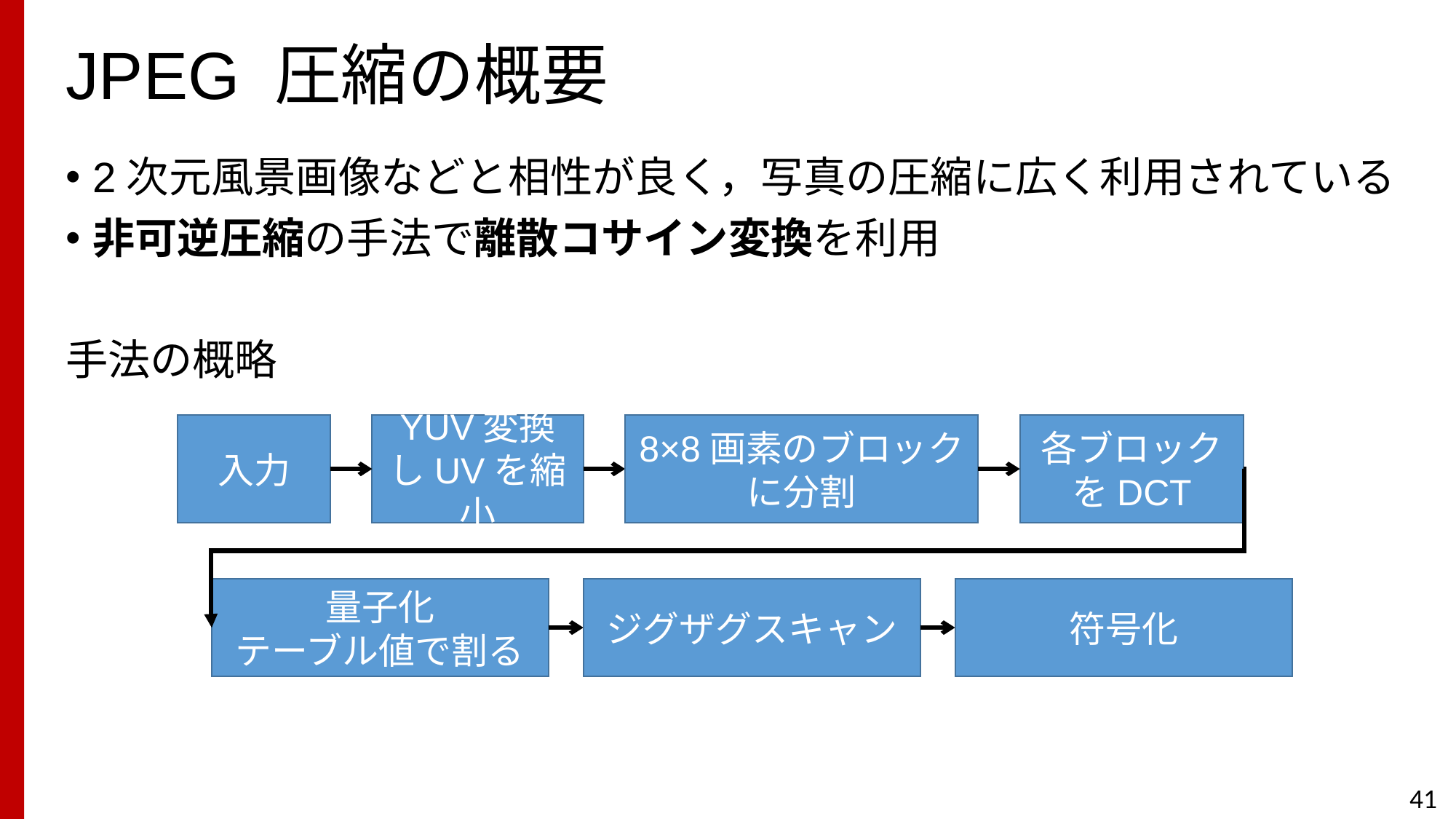

# JPEG 圧縮の概要
2次元風景画像などと相性が良く，写真の圧縮に広く利用されている
非可逆圧縮の手法で離散コサイン変換を利用

手法の概略
入力
YUV変換しUVを縮小
8×8画素のブロック
に分割
各ブロック
をDCT
量子化
テーブル値で割る
ジグザグスキャン
符号化
41